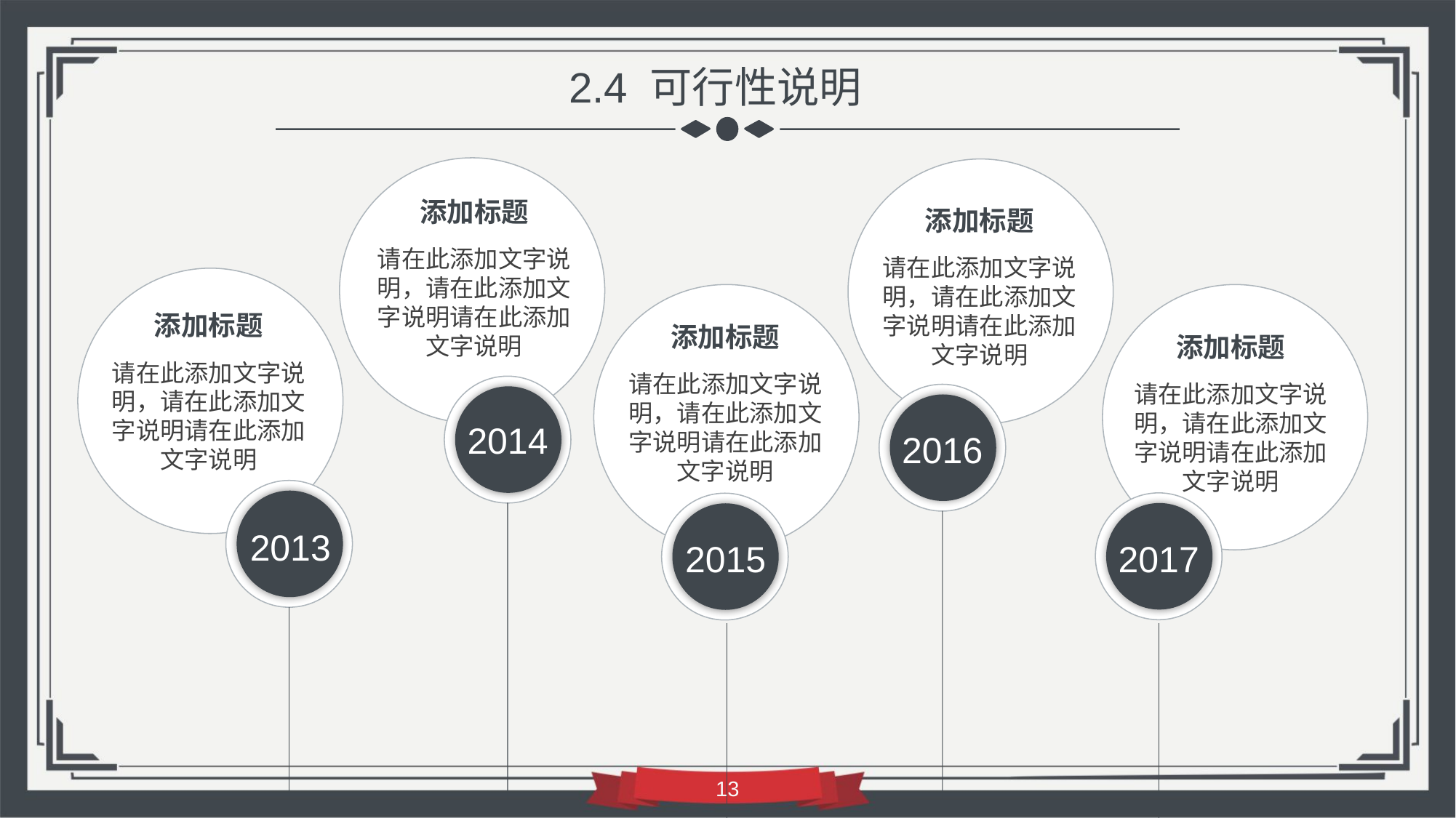

2.4 可行性说明

添加标题
添加标题
请在此添加文字说明，请在此添加文字说明请在此添加文字说明
请在此添加文字说明，请在此添加文字说明请在此添加文字说明

添加标题
添加标题
添加标题
请在此添加文字说明，请在此添加文字说明请在此添加文字说明
请在此添加文字说明，请在此添加文字说明请在此添加文字说明
请在此添加文字说明，请在此添加文字说明请在此添加文字说明

2014
2016

2013
2017
2015